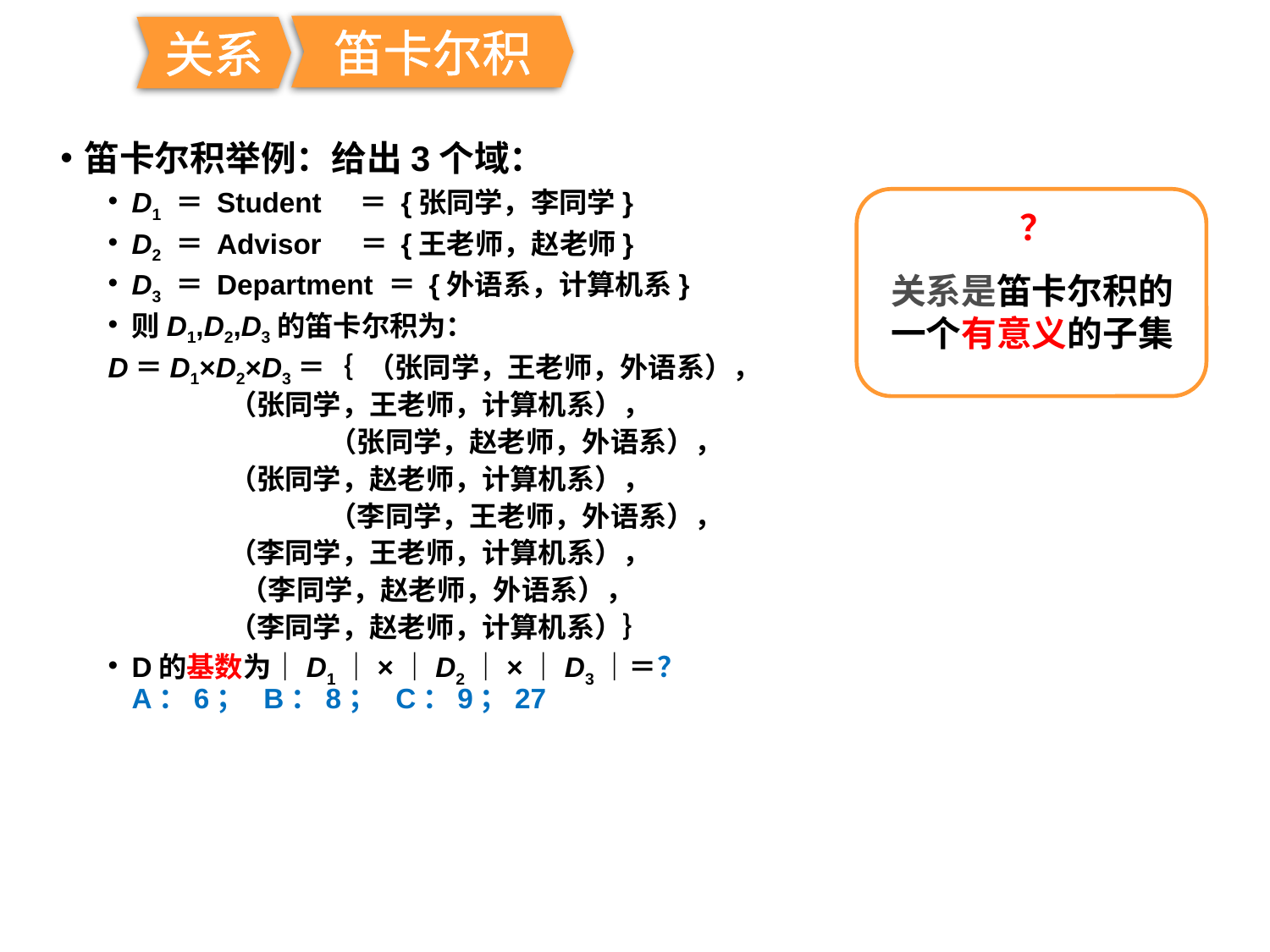

笛卡尔积
关系
笛卡尔积举例：给出3个域：
D1 ＝ Student    ＝ {张同学，李同学}
D2 ＝ Advisor    ＝ {王老师，赵老师}
D3 ＝ Department ＝ {外语系，计算机系}
则D1,D2,D3的笛卡尔积为：
D＝D1×D2×D3＝｛  （张同学，王老师，外语系），
                  （张同学，王老师，计算机系），
		          （张同学，赵老师，外语系），
                  （张同学，赵老师，计算机系），
		          （李同学，王老师，外语系），
                  （李同学，王老师，计算机系），
	                （李同学，赵老师，外语系），
                  （李同学，赵老师，计算机系）｝
D的基数为｜D1｜×｜D2｜×｜D3｜＝？
A：6；  B：8；  C：9；27
？
关系是笛卡尔积的一个有意义的子集